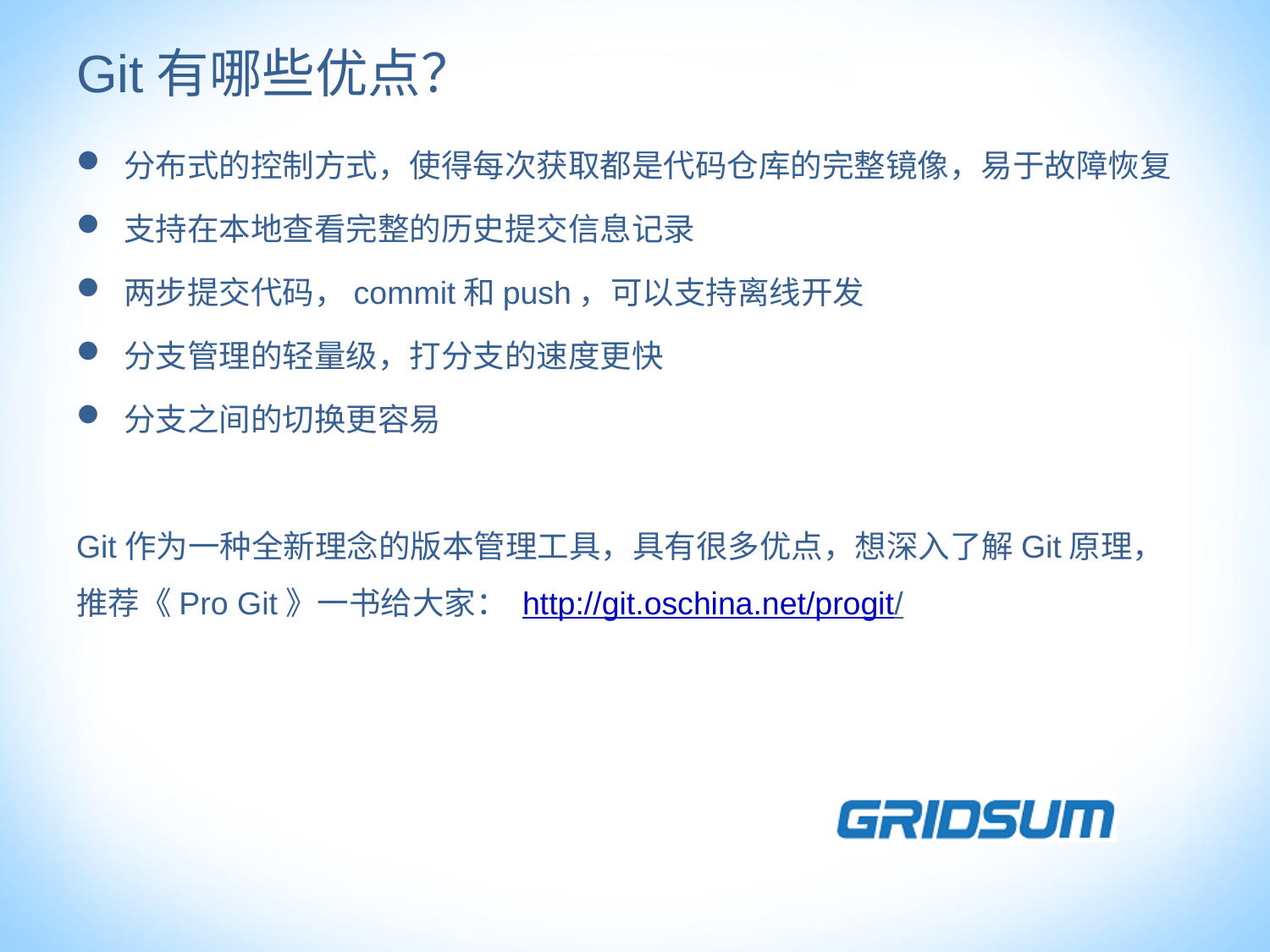

# Git有哪些优点？
分布式的控制方式，使得每次获取都是代码仓库的完整镜像，易于故障恢复
支持在本地查看完整的历史提交信息记录
两步提交代码，commit和push，可以支持离线开发
分支管理的轻量级，打分支的速度更快
分支之间的切换更容易

Git作为一种全新理念的版本管理工具，具有很多优点，想深入了解Git原理，推荐《Pro Git》一书给大家： http://git.oschina.net/progit/